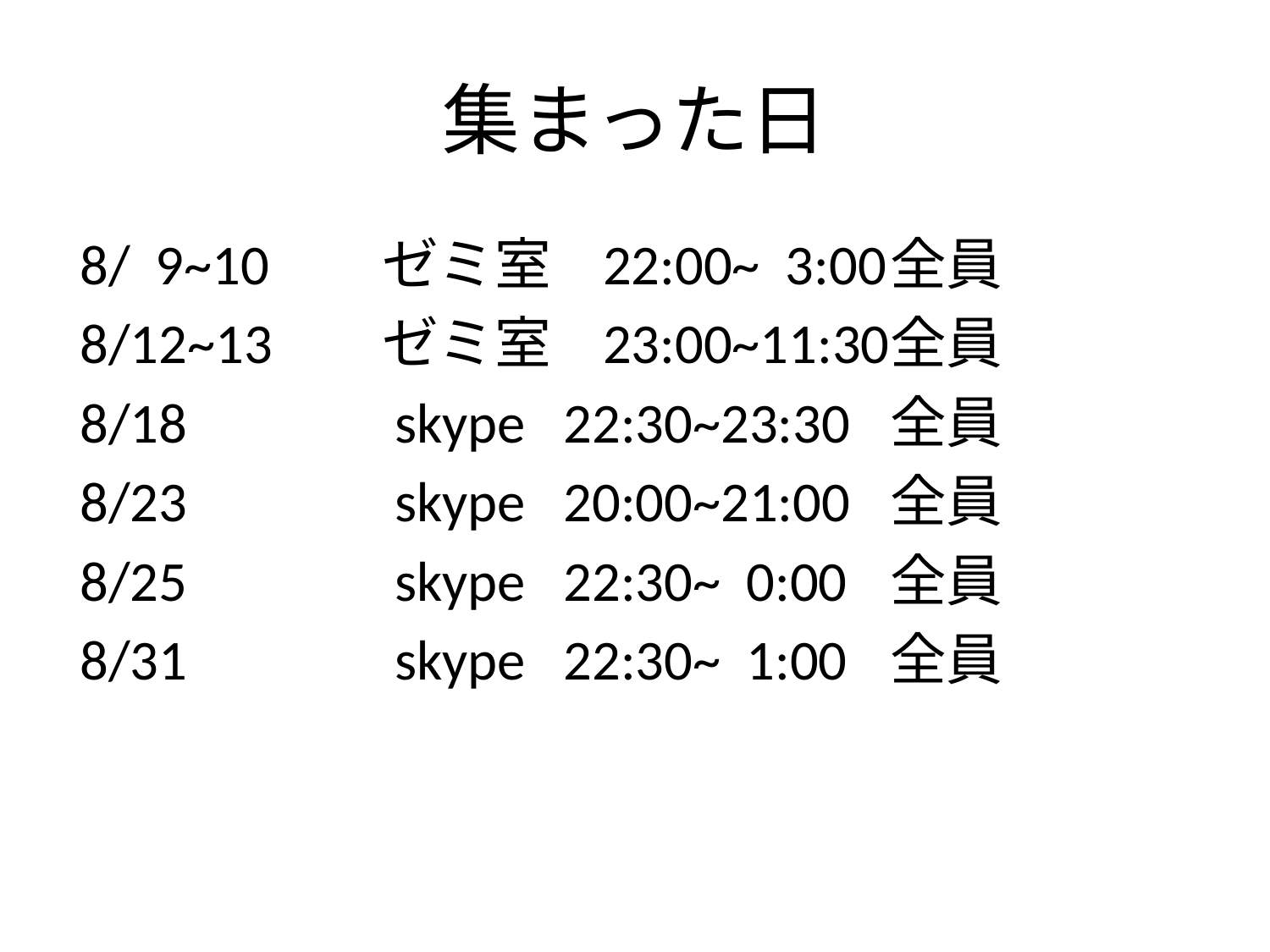

集まった日
8/  9~10	ゼミ室   22:00~  3:00	全員
8/12~13	ゼミ室   23:00~11:30	全員
8/18		 skype   22:30~23:30	全員
8/23		 skype   20:00~21:00	全員
8/25		 skype   22:30~  0:00	全員
8/31		 skype   22:30~  1:00	全員